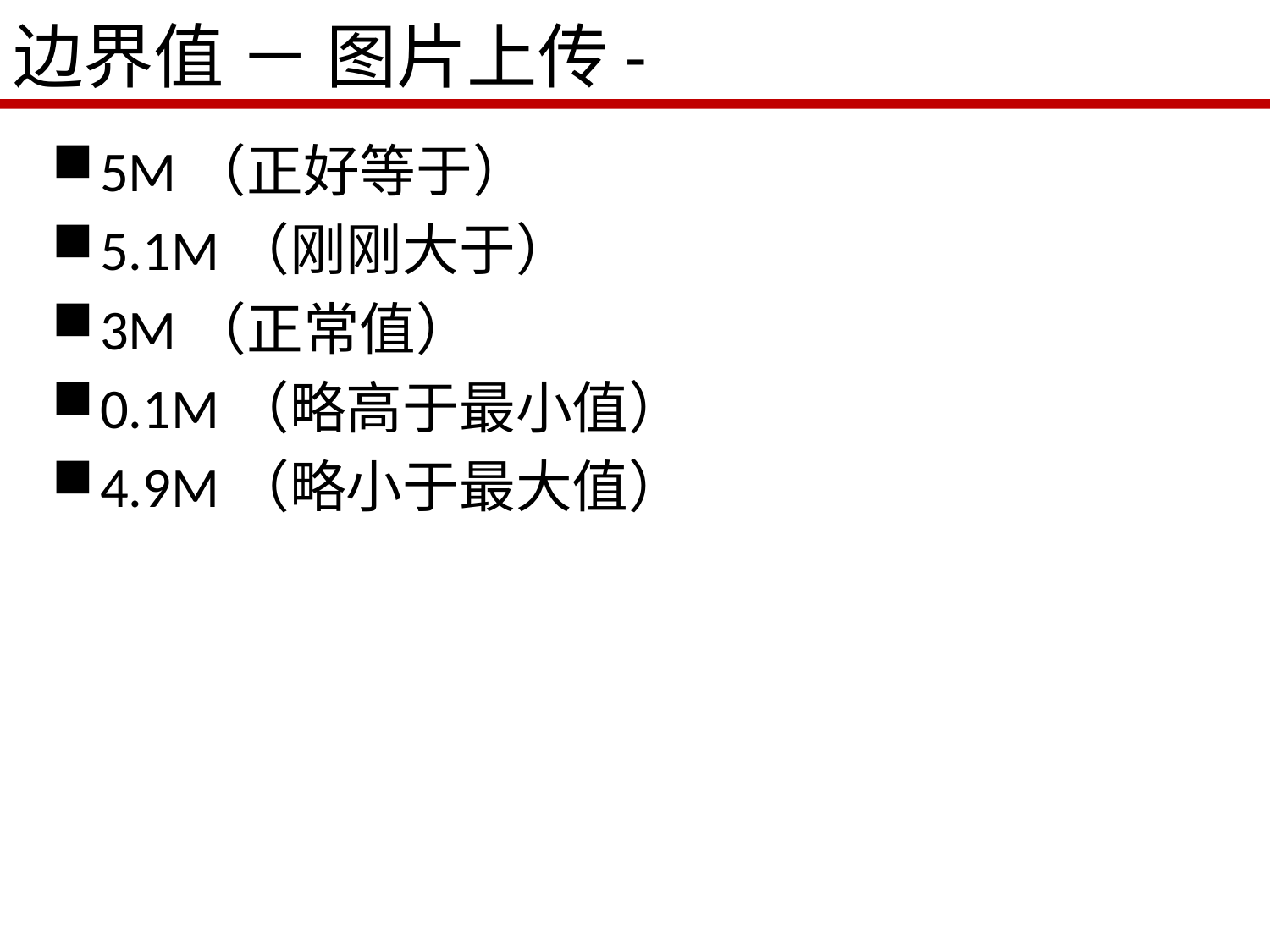

# 边界值 － 图片上传-
5M（正好等于）
5.1M（刚刚大于）
3M（正常值）
0.1M（略高于最小值）
4.9M（略小于最大值）